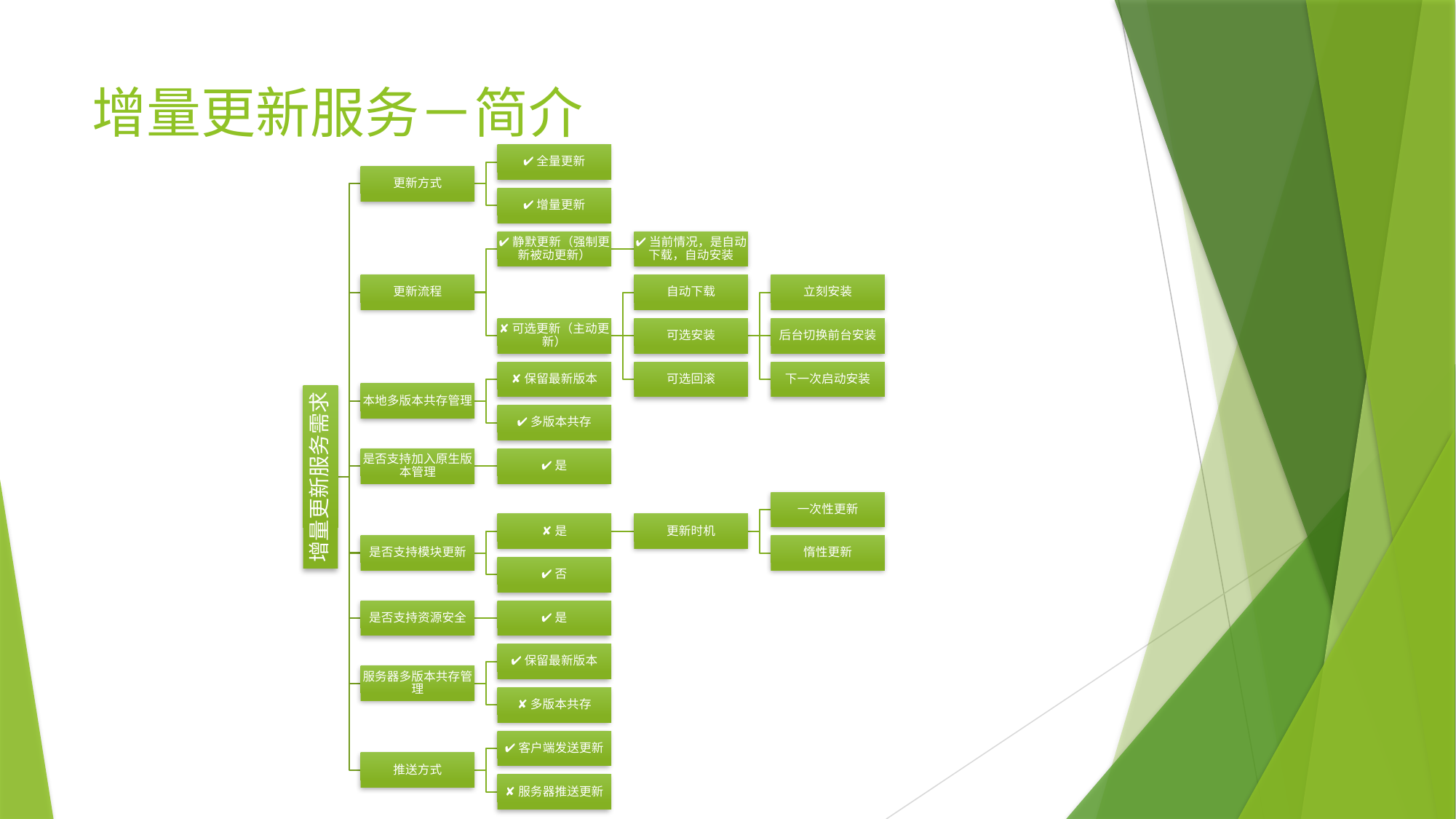

# 增量更新服务－简介

增量更新服务需求
更新方式
✔全量更新
✔增量更新
更新流程
✔静默更新（强制更新被动更新）
✔当前情况，是自动下载，自动安装
✘可选更新（主动更新）
自动下载
可选安装
立刻安装
后台切换前台安装
下一次启动安装
可选回滚
本地多版本共存管理
✘保留最新版本
✔多版本共存
是否支持加入原生版本管理
✔是
是否支持模块更新
✘是
更新时机
一次性更新
惰性更新
✔否
是否支持资源安全
✔是
服务器多版本共存管理
✔保留最新版本
✘多版本共存
推送方式
✔客户端发送更新
✘服务器推送更新